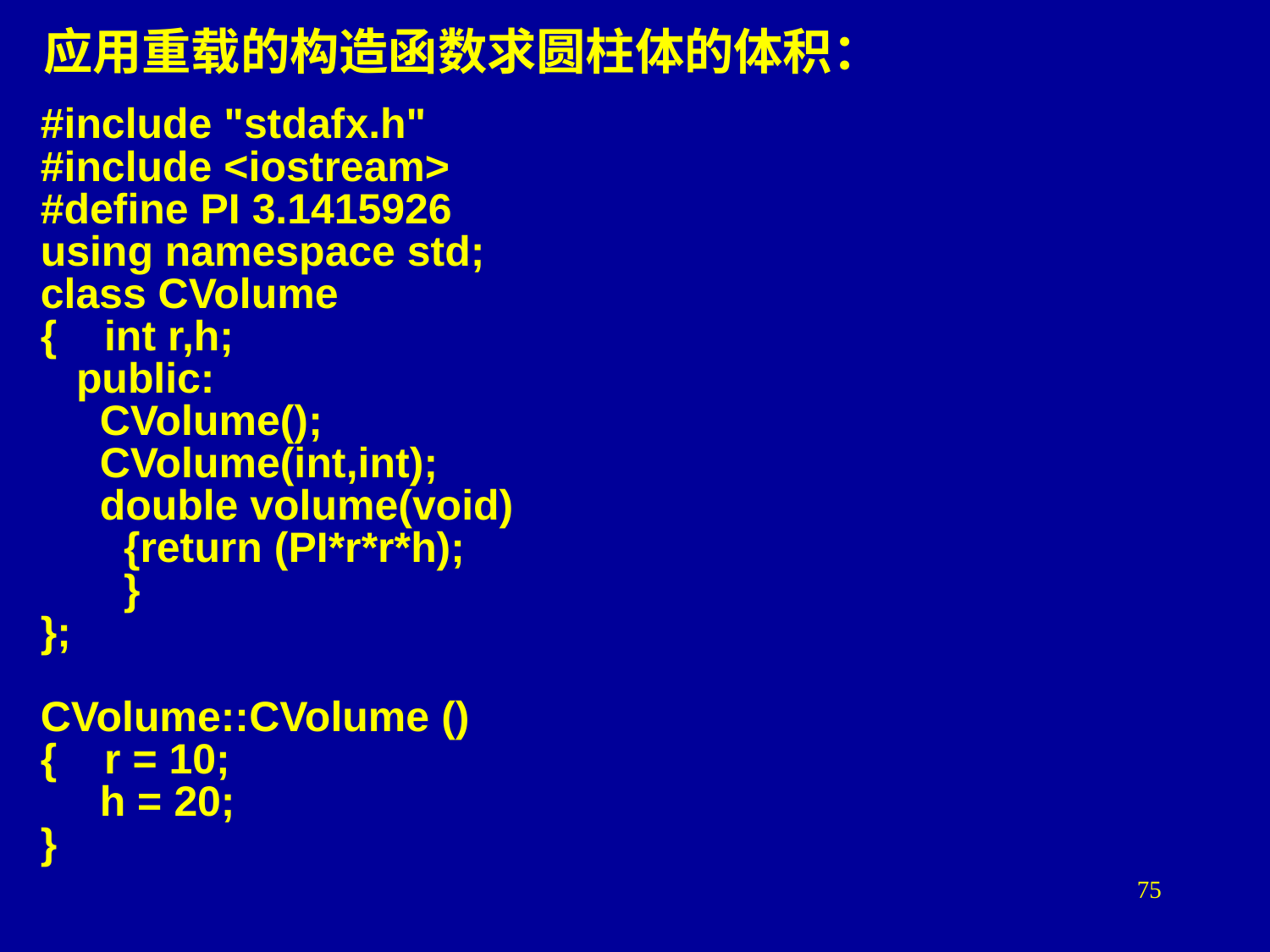

# 应用重载的构造函数求圆柱体的体积：
#include "stdafx.h"
#include <iostream>
#define PI 3.1415926
using namespace std;
class CVolume
{    int r,h;
   public:
     CVolume();
     CVolume(int,int);
     double volume(void)
       {return (PI*r*r*h);
       }
};

CVolume::CVolume ()
{    r = 10;
     h = 20;
}
75